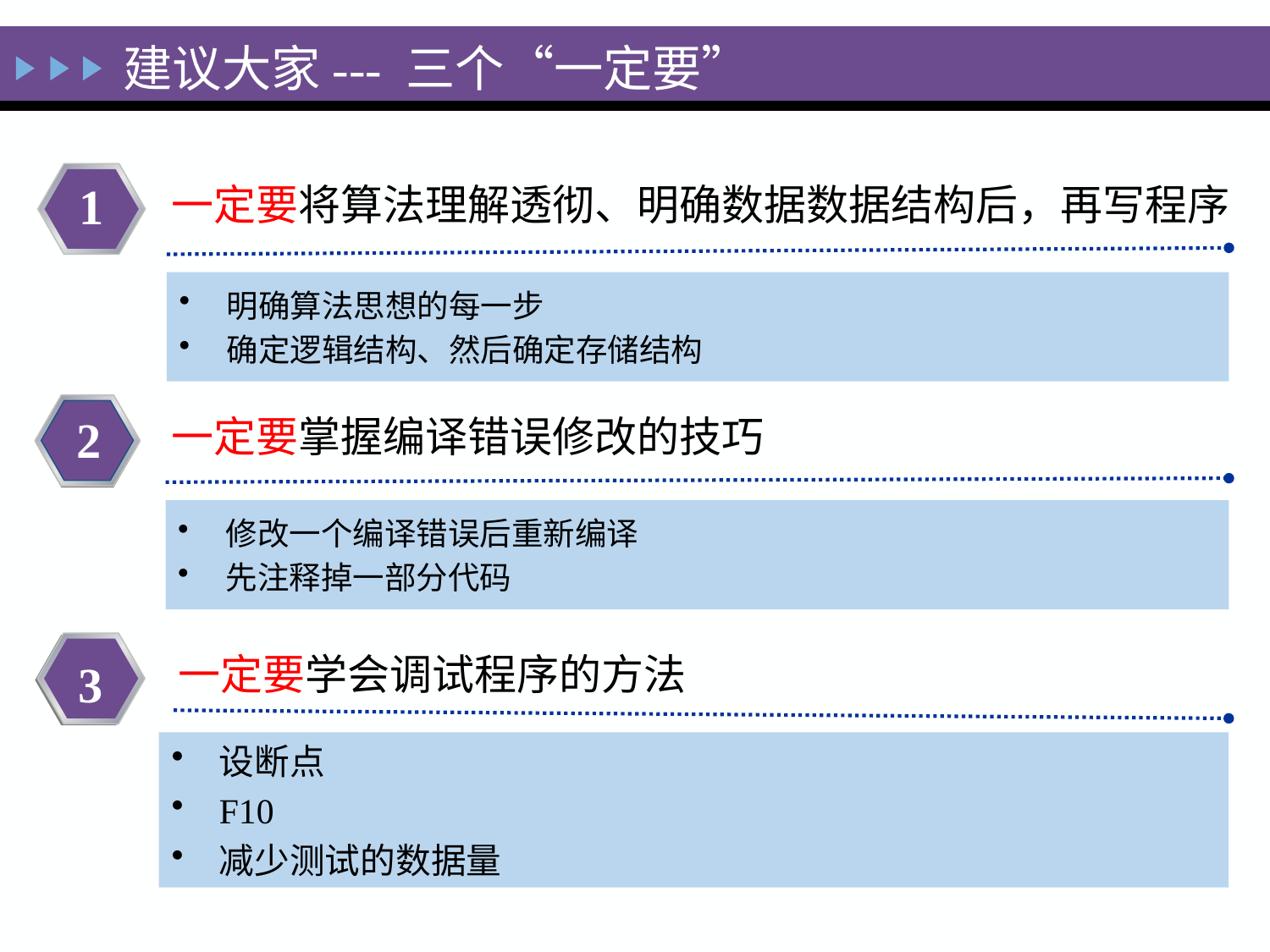

建议大家--- 三个“一定要”

1

一定要将算法理解透彻、明确数据数据结构后，再写程序

明确算法思想的每一步
确定逻辑结构、然后确定存储结构

2
一定要掌握编译错误修改的技巧

修改一个编译错误后重新编译
先注释掉一部分代码

一定要学会调试程序的方法
3

设断点
F10
减少测试的数据量